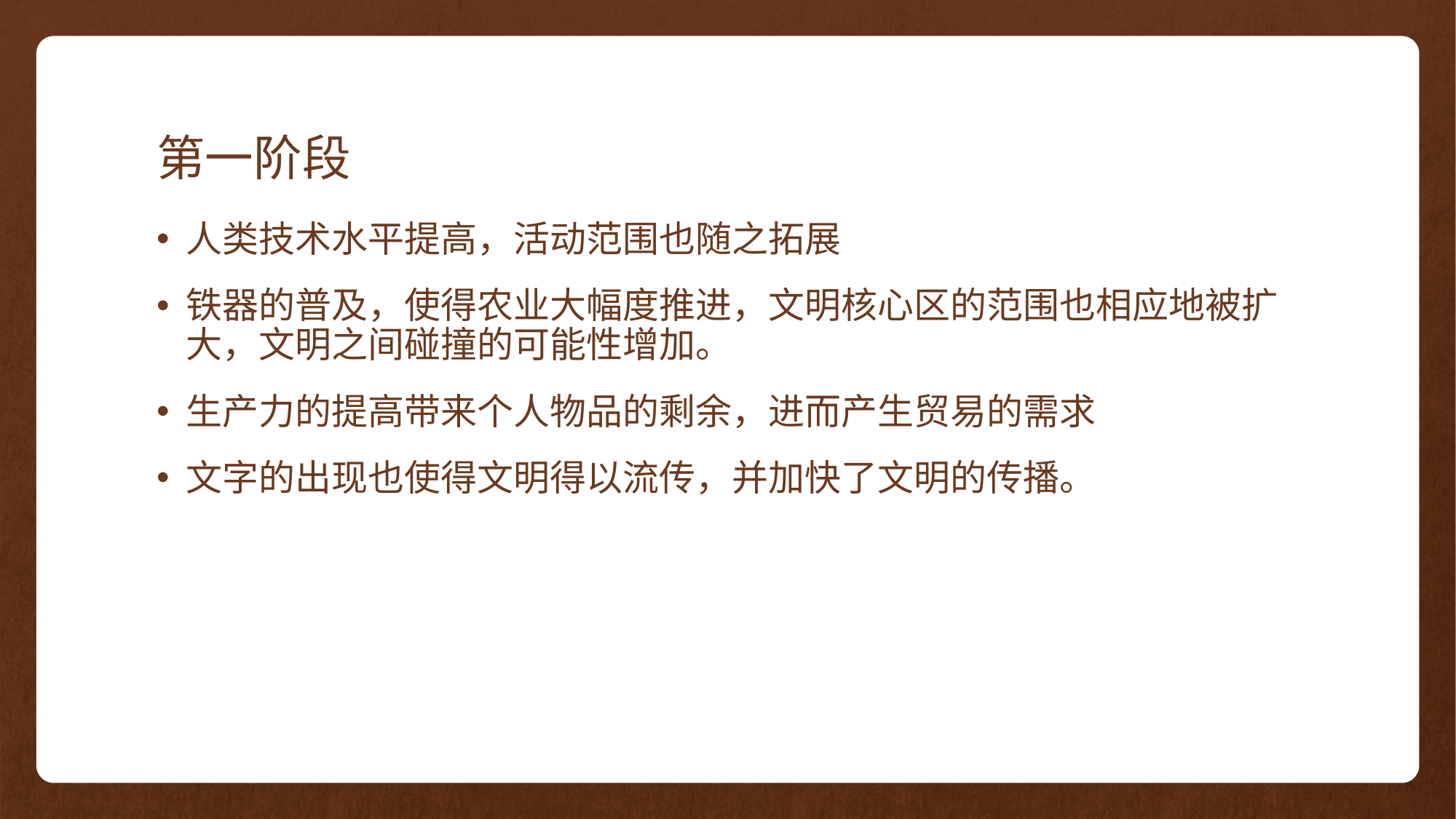

# 第一阶段
人类技术水平提高，活动范围也随之拓展
铁器的普及，使得农业大幅度推进，文明核心区的范围也相应地被扩大，文明之间碰撞的可能性增加。
生产力的提高带来个人物品的剩余，进而产生贸易的需求
文字的出现也使得文明得以流传，并加快了文明的传播。